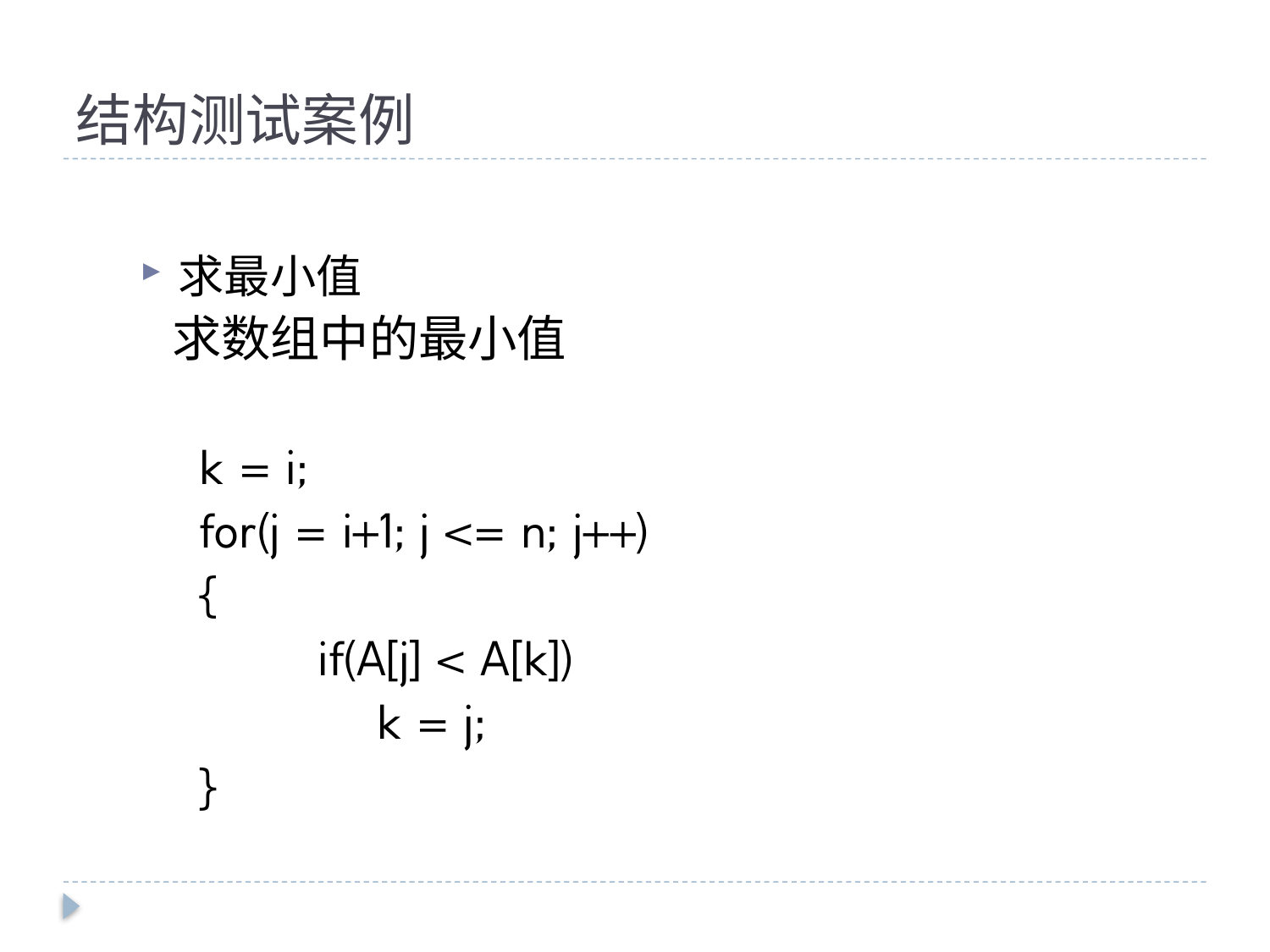

# 结构测试案例
求最小值
  求数组中的最小值

    k = i;
    for(j = i+1; j <= n; j++)
    {
            if(A[j] < A[k])
                k = j;
    }